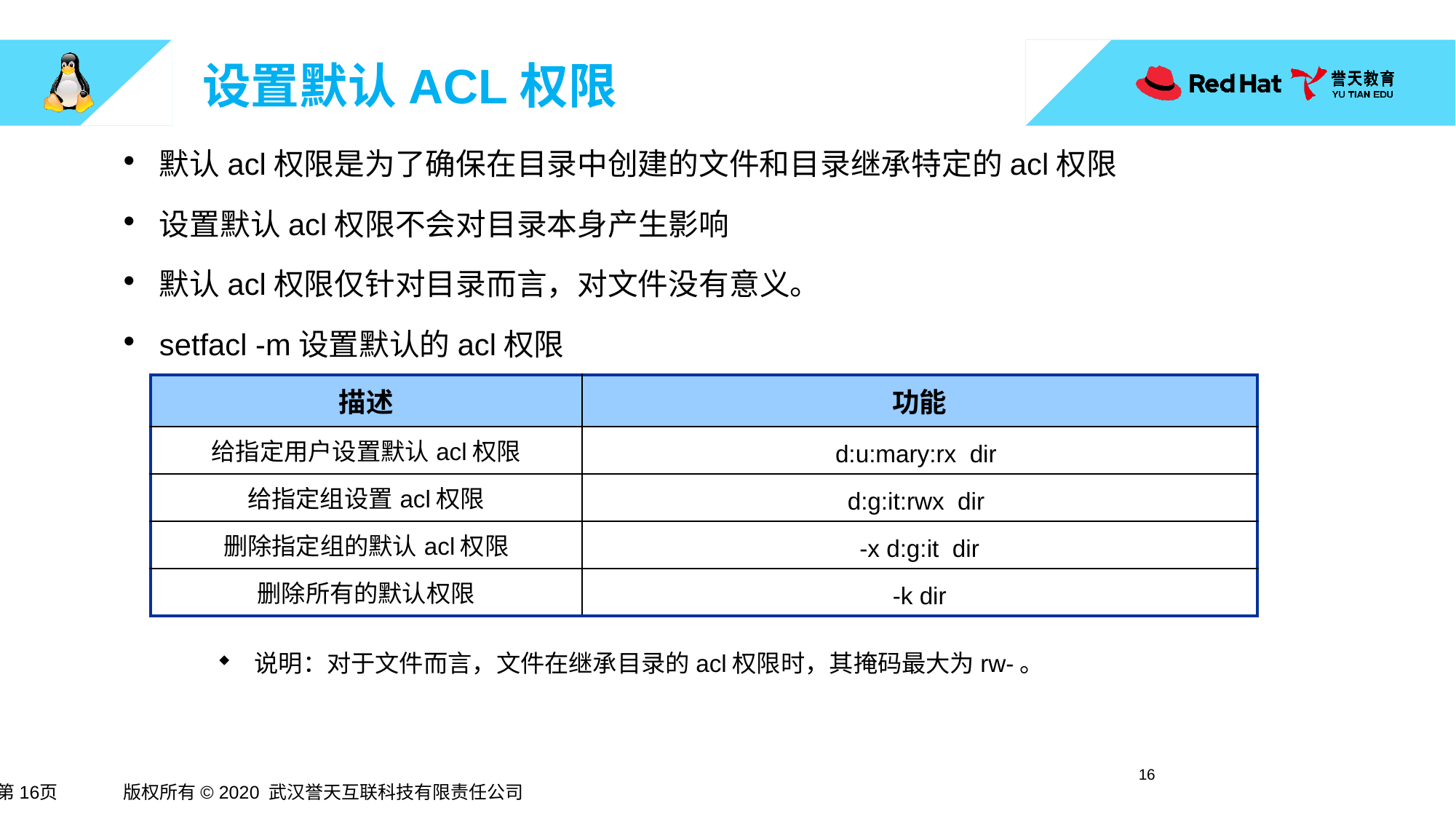

# 设置默认ACL权限
默认acl权限是为了确保在目录中创建的文件和目录继承特定的acl权限
设置默认acl权限不会对目录本身产生影响
默认acl权限仅针对目录而言，对文件没有意义。
setfacl -m设置默认的acl权限

说明：对于文件而言，文件在继承目录的acl权限时，其掩码最大为rw-。

| 描述 | 功能 |
| --- | --- |
| 给指定用户设置默认acl权限 | d:u:mary:rx dir |
| 给指定组设置acl权限 | d:g:it:rwx dir |
| 删除指定组的默认acl权限 | -x d:g:it dir |
| 删除所有的默认权限 | -k dir |
16